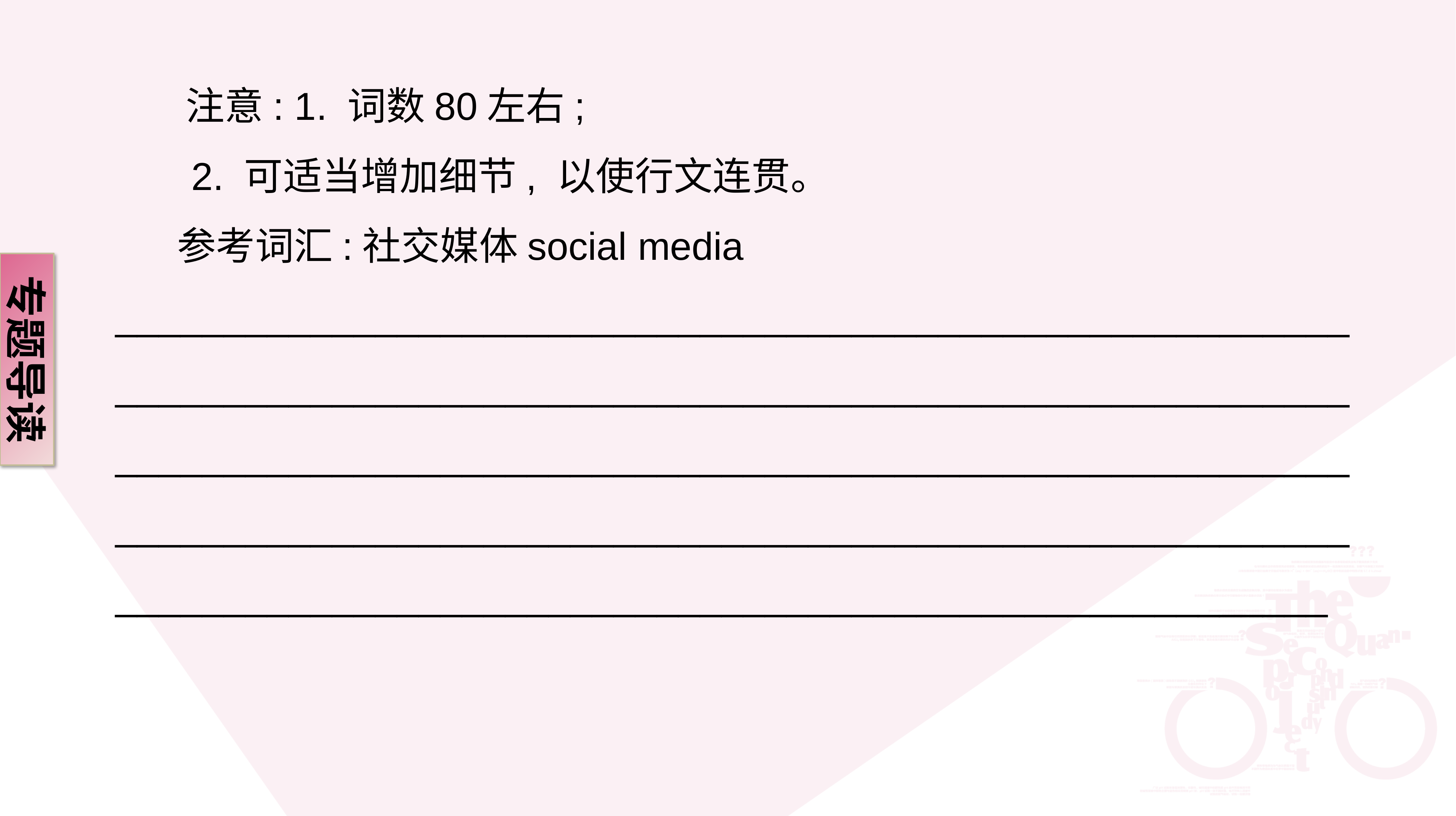

注意: 1. 词数80左右;
       2. 可适当增加细节, 以使行文连贯。
      参考词汇:社交媒体social media
____________________________________________________________________________________________________________________________________________________________________________________________________________________________________________________________________________________________
专题导读